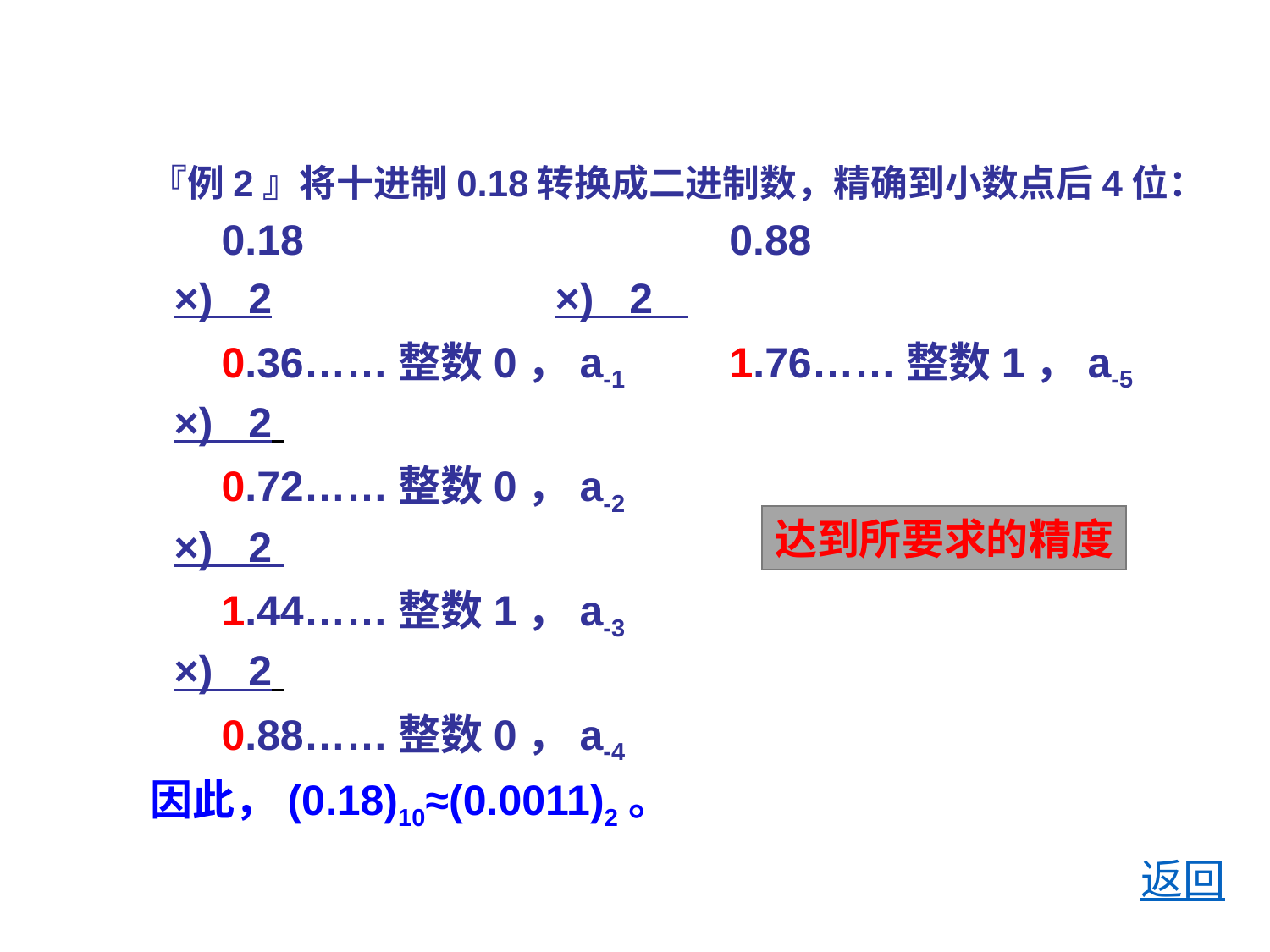

『例2』将十进制0.18转换成二进制数，精确到小数点后4位：
	    0.18			    0.88
	×)   2			×)   2
	    0.36……整数0，a-1	    1.76……整数1，a-5
	×)   2
	    0.72……整数0，a-2
	×)   2
	    1.44……整数1，a-3
	×)   2
	    0.88……整数0，a-4
因此，(0.18)10≈(0.0011)2。
达到所要求的精度
返回